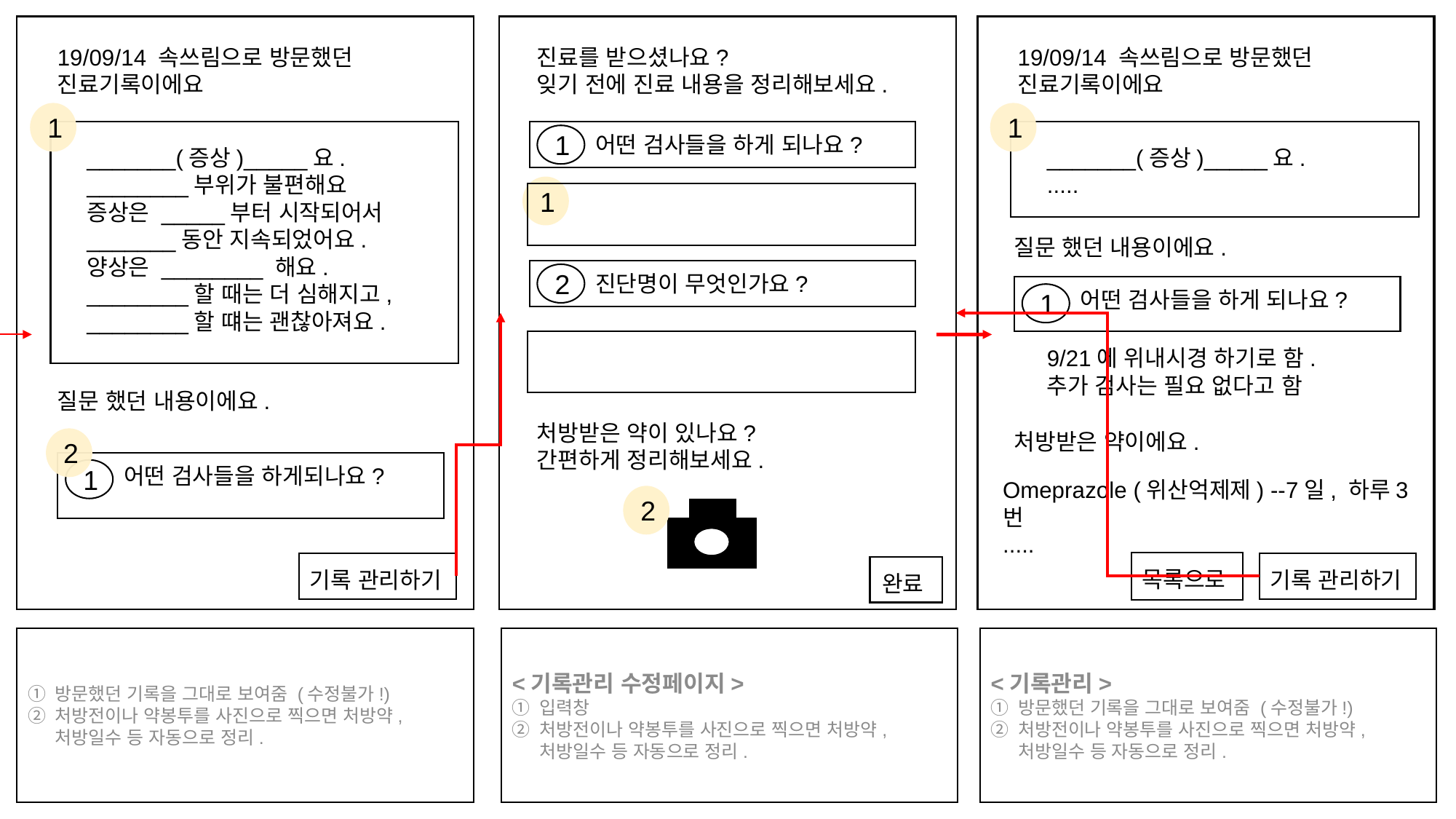

19/09/14 속쓰림으로 방문했던 진료기록이에요
진료를 받으셨나요?
잊기 전에 진료 내용을 정리해보세요.
19/09/14 속쓰림으로 방문했던 진료기록이에요
1
1

1
어떤 검사들을 하게 되나요?
_______(증상)_____요.
________부위가 불편해요
증상은 _____부터 시작되어서
_______동안 지속되었어요.
양상은 ________ 해요.
________할 때는 더 심해지고, ________할 떄는 괜찮아져요.
_______(증상)_____요.
.....
1

질문 했던 내용이에요.

2
진단명이 무엇인가요?

어떤 검사들을 하게 되나요?
1

9/21에 위내시경 하기로 함.
추가 검사는 필요 없다고 함
질문 했던 내용이에요.
처방받은 약이 있나요?
간편하게 정리해보세요.
처방받은 약이에요.
2

어떤 검사들을 하게되나요?
1
Omeprazole (위산억제제) --7일, 하루3번
.....
2

목록으로
기록 관리하기
기록 관리하기
완료

방문했던 기록을 그대로 보여줌 (수정불가!)
처방전이나 약봉투를 사진으로 찍으면 처방약, 처방일수 등 자동으로 정리.
<기록관리 수정페이지>
입력창
처방전이나 약봉투를 사진으로 찍으면 처방약, 처방일수 등 자동으로 정리.

<기록관리>
방문했던 기록을 그대로 보여줌 (수정불가!)
처방전이나 약봉투를 사진으로 찍으면 처방약, 처방일수 등 자동으로 정리.